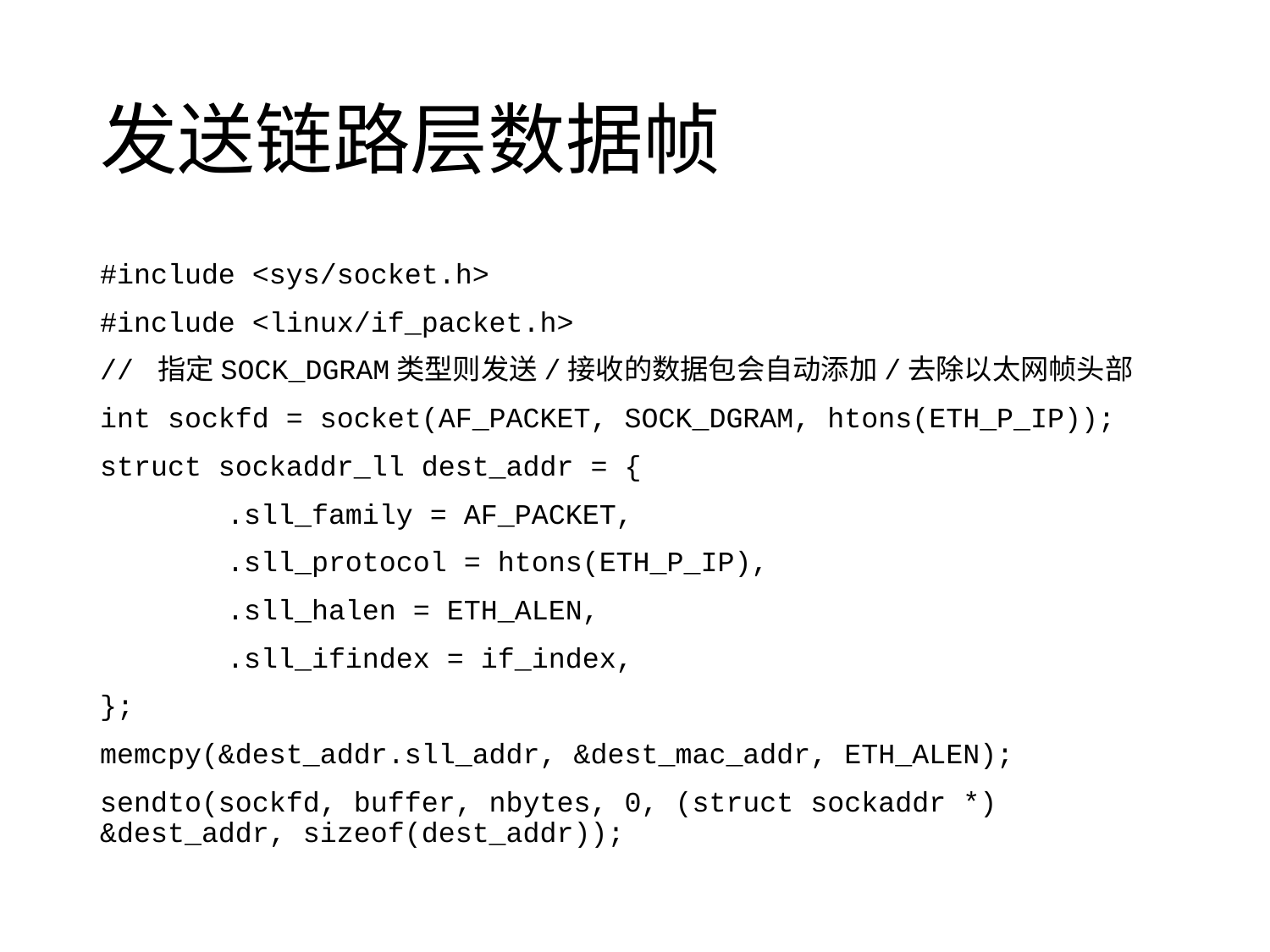

# 发送链路层数据帧
#include <sys/socket.h>
#include <linux/if_packet.h>
// 指定SOCK_DGRAM类型则发送/接收的数据包会自动添加/去除以太网帧头部
int sockfd = socket(AF_PACKET, SOCK_DGRAM, htons(ETH_P_IP));
struct sockaddr_ll dest_addr = {
	.sll_family = AF_PACKET,
	.sll_protocol = htons(ETH_P_IP),
	.sll_halen = ETH_ALEN,
	.sll_ifindex = if_index,
};
memcpy(&dest_addr.sll_addr, &dest_mac_addr, ETH_ALEN);
sendto(sockfd, buffer, nbytes, 0, (struct sockaddr *) &dest_addr, sizeof(dest_addr));